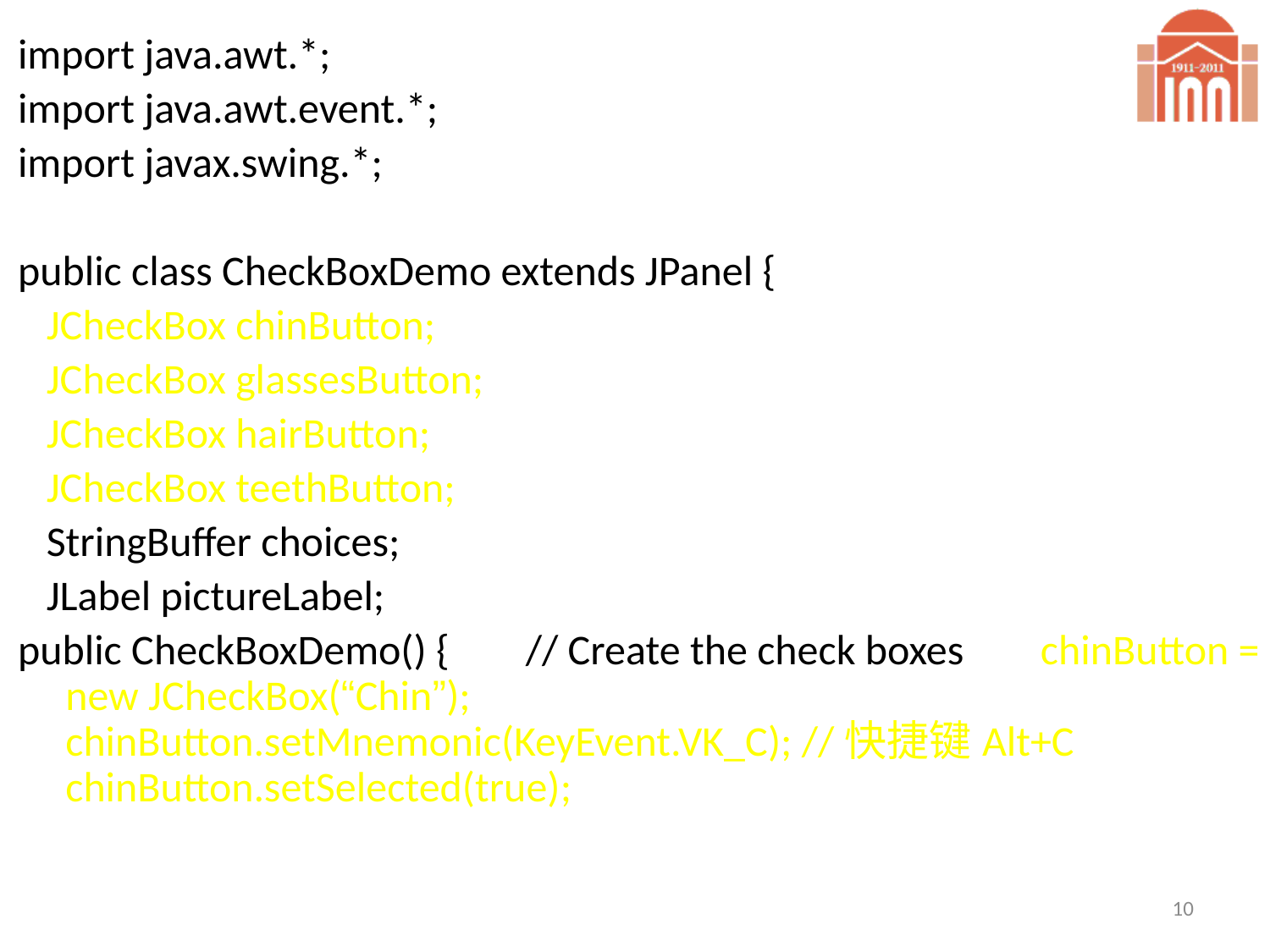

import java.awt.*;
import java.awt.event.*;
import javax.swing.*;

public class CheckBoxDemo extends JPanel {
   JCheckBox chinButton;
   JCheckBox glassesButton;
   JCheckBox hairButton;
   JCheckBox teethButton;
   StringBuffer choices;
   JLabel pictureLabel;
public CheckBoxDemo() {        // Create the check boxes        chinButton = new JCheckBox(“Chin”);        chinButton.setMnemonic(KeyEvent.VK_C); //快捷键Alt+C        chinButton.setSelected(true);
10